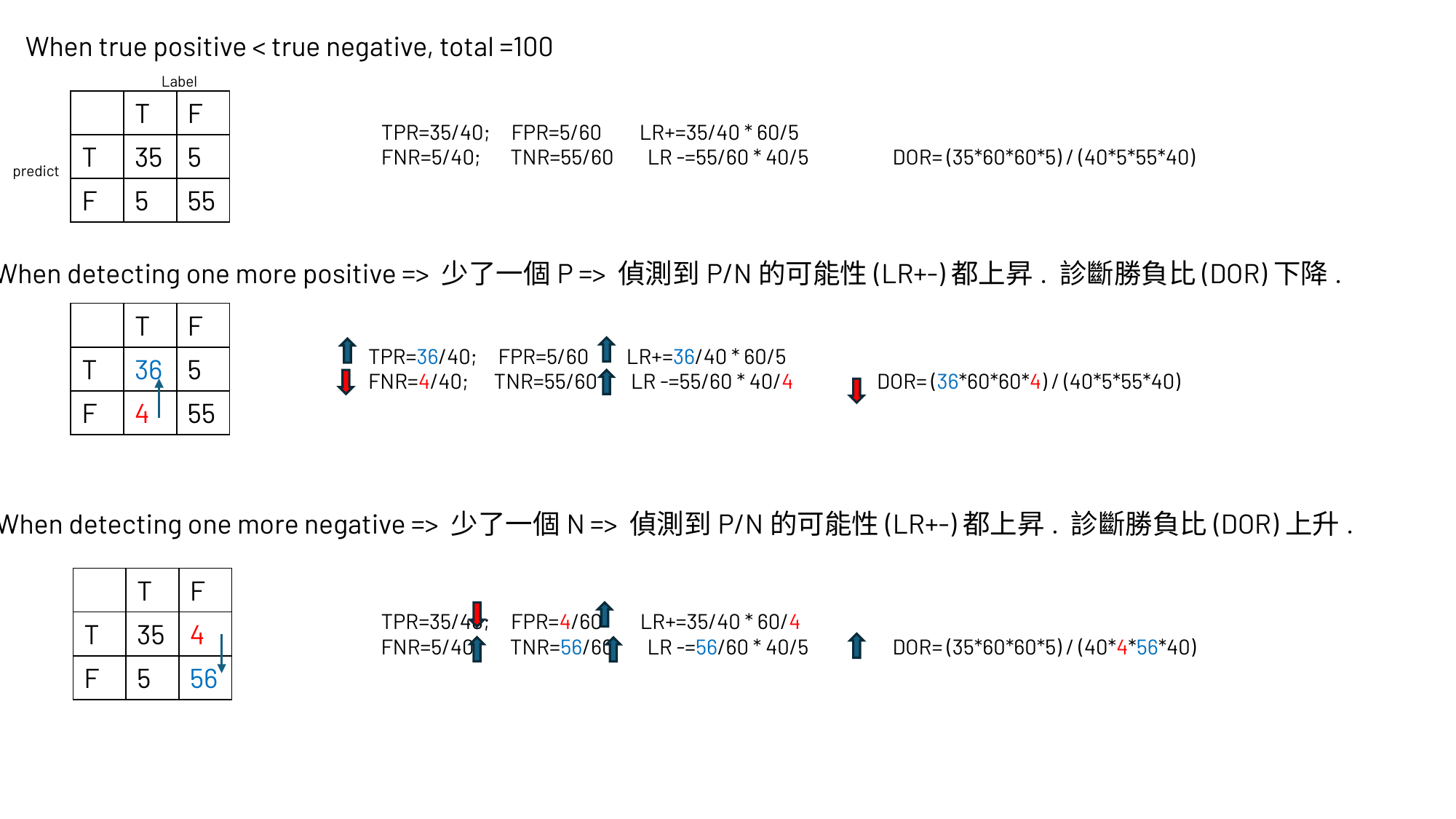

When true positive < true negative, total =100
Label
|  | T | F |
| --- | --- | --- |
| T | 35 | 5 |
| F | 5 | 55 |
TPR=35/40;     FPR=5/60         LR+=35/40 * 60/5
FNR=5/40;       TNR=55/60        LR -=55/60 * 40/5                    DOR= (35*60*60*5) / (40*5*55*40)
predict
When detecting one more positive => 少了一個P => 偵測到P/N的可能性(LR+-)都上昇. 診斷勝負比(DOR)下降.
|  | T | F |
| --- | --- | --- |
| T | 36 | 5 |
| F | 4 | 55 |
TPR=36/40;     FPR=5/60         LR+=36/40 * 60/5
FNR=4/40;      TNR=55/60        LR -=55/60 * 40/4                    DOR= (36*60*60*4) / (40*5*55*40)

When detecting one more negative => 少了一個N => 偵測到P/N的可能性(LR+-)都上昇. 診斷勝負比(DOR)上升.
|  | T | F |
| --- | --- | --- |
| T | 35 | 4 |
| F | 5 | 56 |
TPR=35/40;     FPR=4/60         LR+=35/40 * 60/4
FNR=5/40;       TNR=56/60        LR -=56/60 * 40/5                    DOR= (35*60*60*5) / (40*4*56*40)